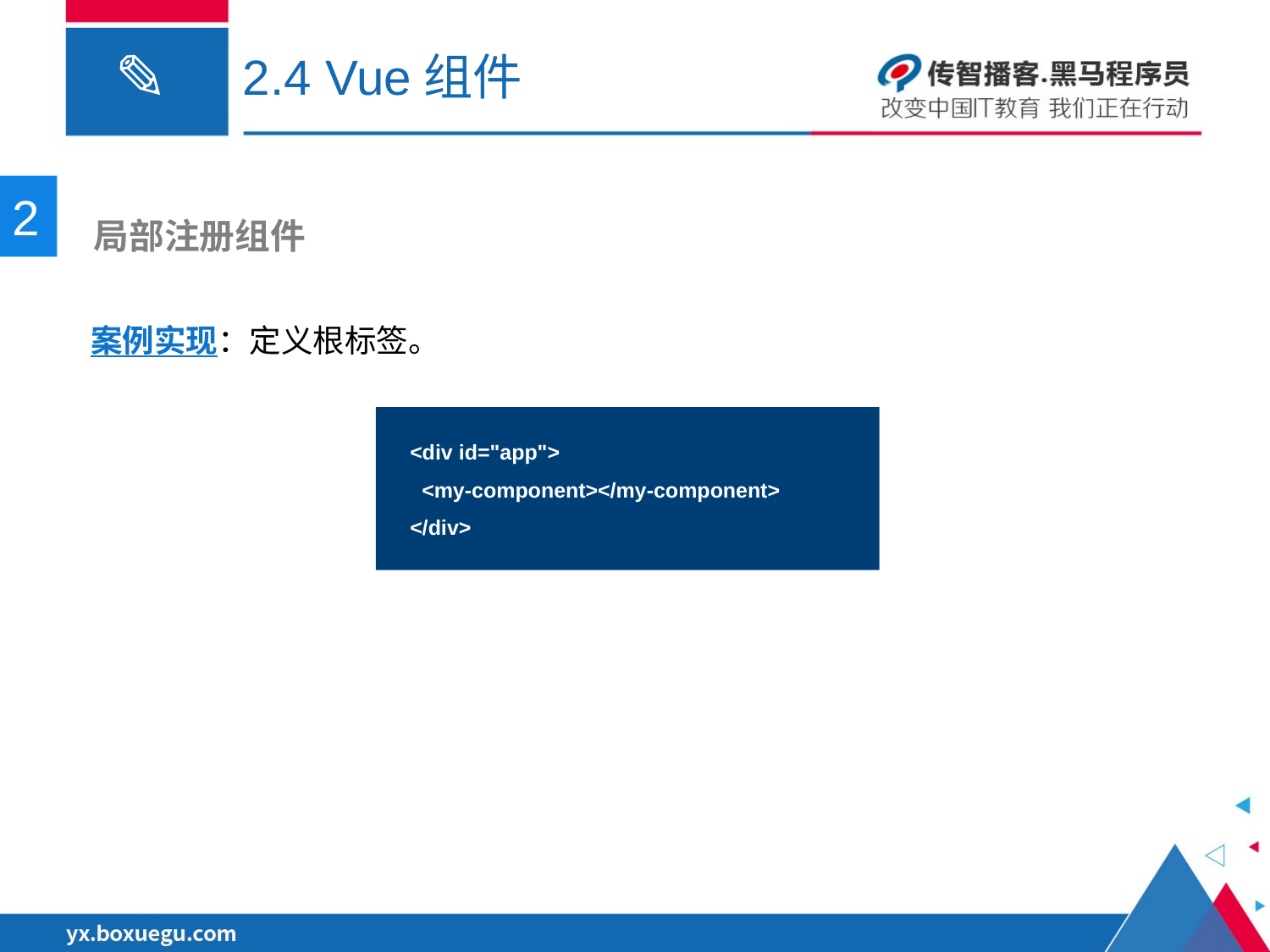

# 2.4 Vue组件

2
  局部注册组件
案例实现：定义根标签。

<div id="app">
  <my-component></my-component>
</div>